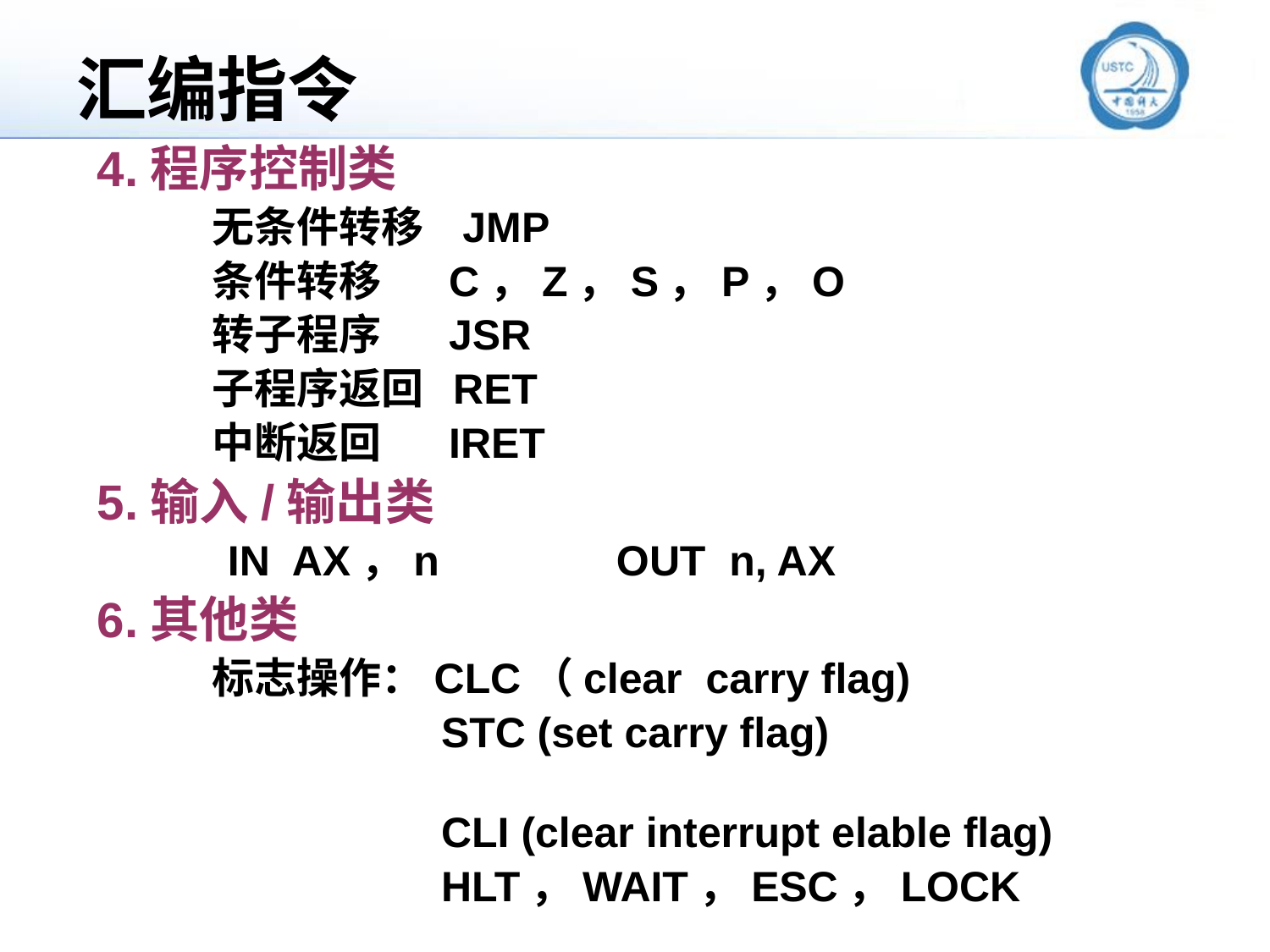

# 汇编指令
4.程序控制类
           无条件转移   JMP
           条件转移      C，Z，S，P，O
           转子程序      JSR
           子程序返回  RET
           中断返回      IRET
5.输入/输出类
           IN  AX，n               OUT  n, AX
6.其他类
           标志操作：CLC（clear  carry flag)
                             STC (set carry flag)
                             CLI (clear interrupt elable flag)
                             HLT，WAIT，ESC，LOCK